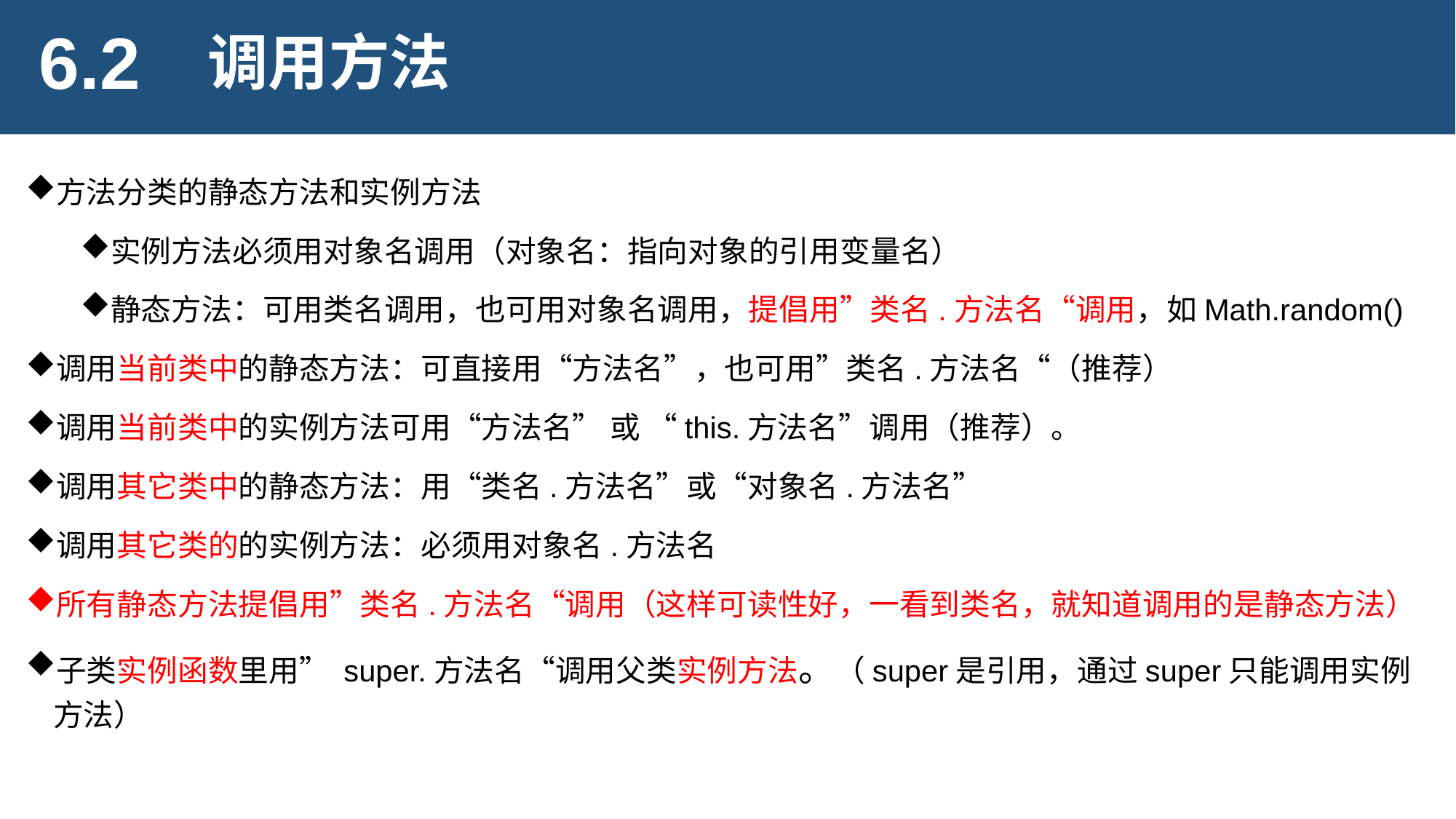

6.2
调用方法

方法分类的静态方法和实例方法
实例方法必须用对象名调用（对象名：指向对象的引用变量名）
静态方法：可用类名调用，也可用对象名调用，提倡用”类名.方法名“调用，如Math.random()
调用当前类中的静态方法：可直接用“方法名”，也可用”类名.方法名“（推荐）
调用当前类中的实例方法可用“方法名” 或 “this.方法名”调用（推荐）。
调用其它类中的静态方法：用“类名.方法名”或“对象名.方法名”
调用其它类的的实例方法：必须用对象名.方法名
所有静态方法提倡用”类名.方法名“调用（这样可读性好，一看到类名，就知道调用的是静态方法）
子类实例函数里用” super.方法名“调用父类实例方法。（super是引用，通过super只能调用实例方法）